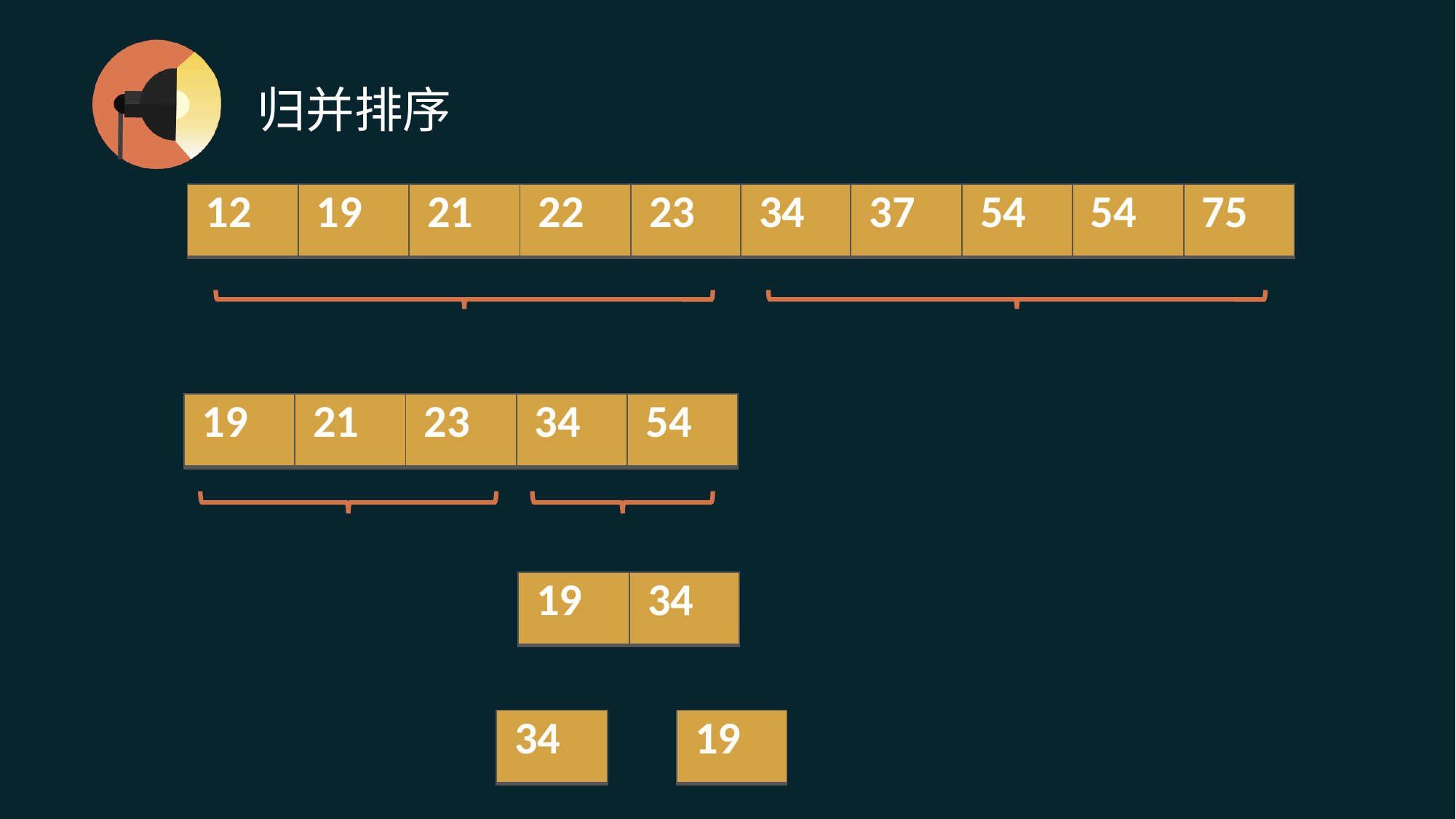

# 归并排序
| 12 | 19 | 21 | 22 | 23 | 34 | 37 | 54 | 54 | 75 |
| --- | --- | --- | --- | --- | --- | --- | --- | --- | --- |

| 19 | 21 | 23 | 34 | 54 |
| --- | --- | --- | --- | --- |

| 19 | 34 |
| --- | --- |
| 34 |
| --- |
| 19 |
| --- |